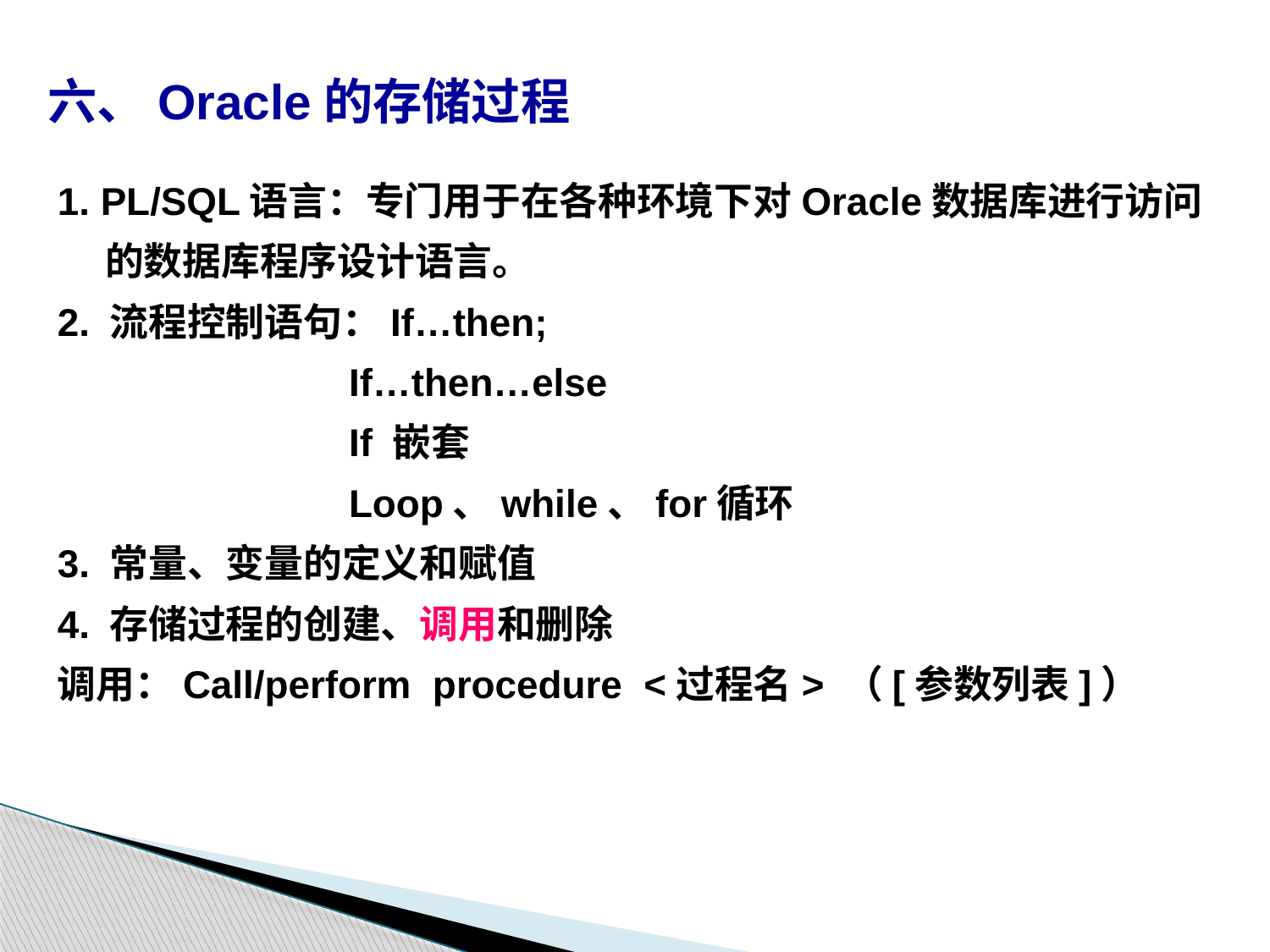

六、Oracle的存储过程
1. PL/SQL语言：专门用于在各种环境下对Oracle数据库进行访问的数据库程序设计语言。
2. 流程控制语句：If…then;
                           If…then…else
                           If 嵌套
                           Loop、while、for循环
3. 常量、变量的定义和赋值
4. 存储过程的创建、调用和删除
调用：Call/perform  procedure  <过程名> （[参数列表]）